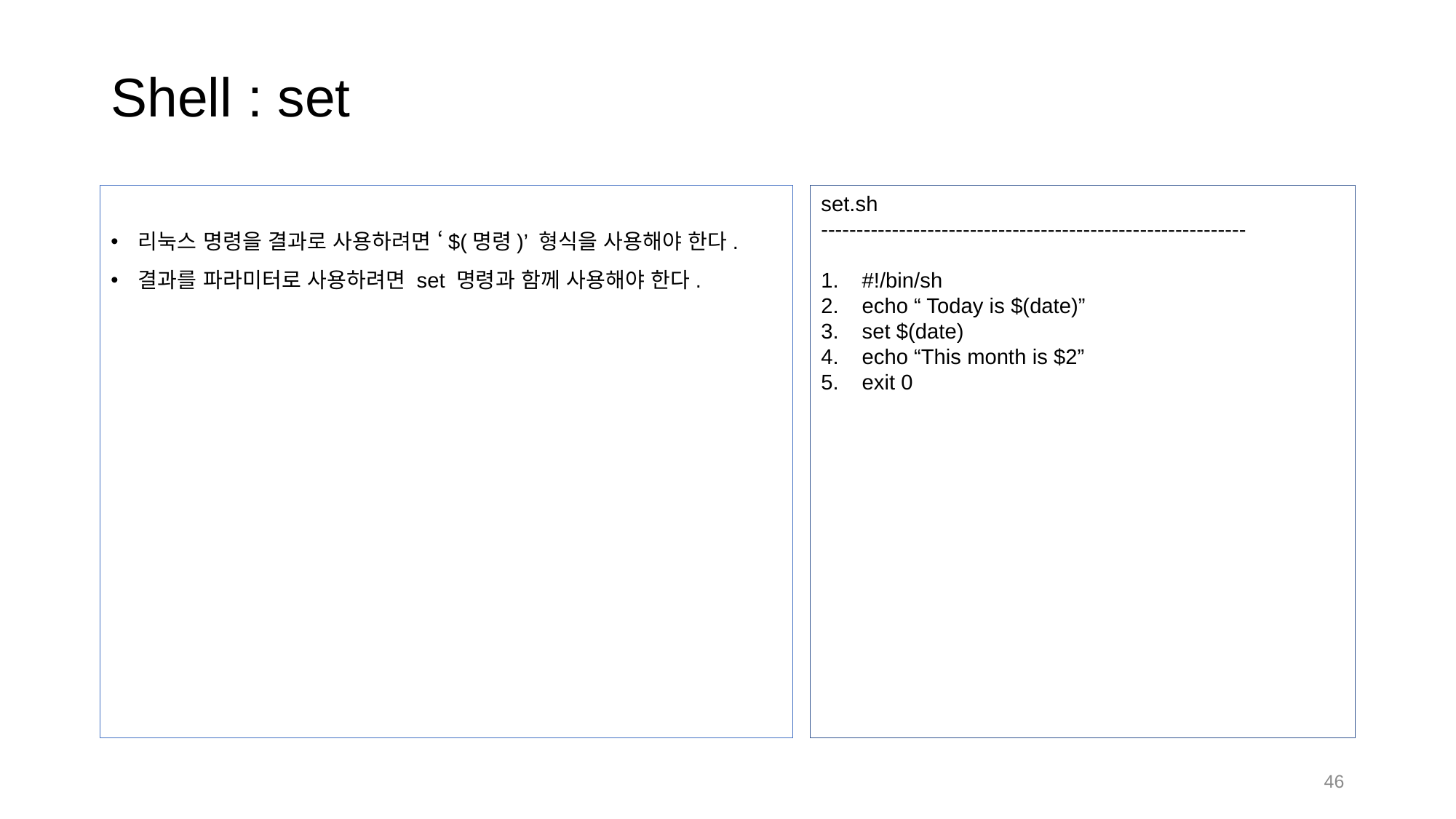

# Shell : set

리눅스 명령을 결과로 사용하려면 ‘$(명령)’ 형식을 사용해야 한다.
결과를 파라미터로 사용하려면 set 명령과 함께 사용해야 한다.

set.sh
------------------------------------------------------------

#!/bin/sh
echo “ Today is $(date)”
set $(date)
echo “This month is $2”
exit 0
46